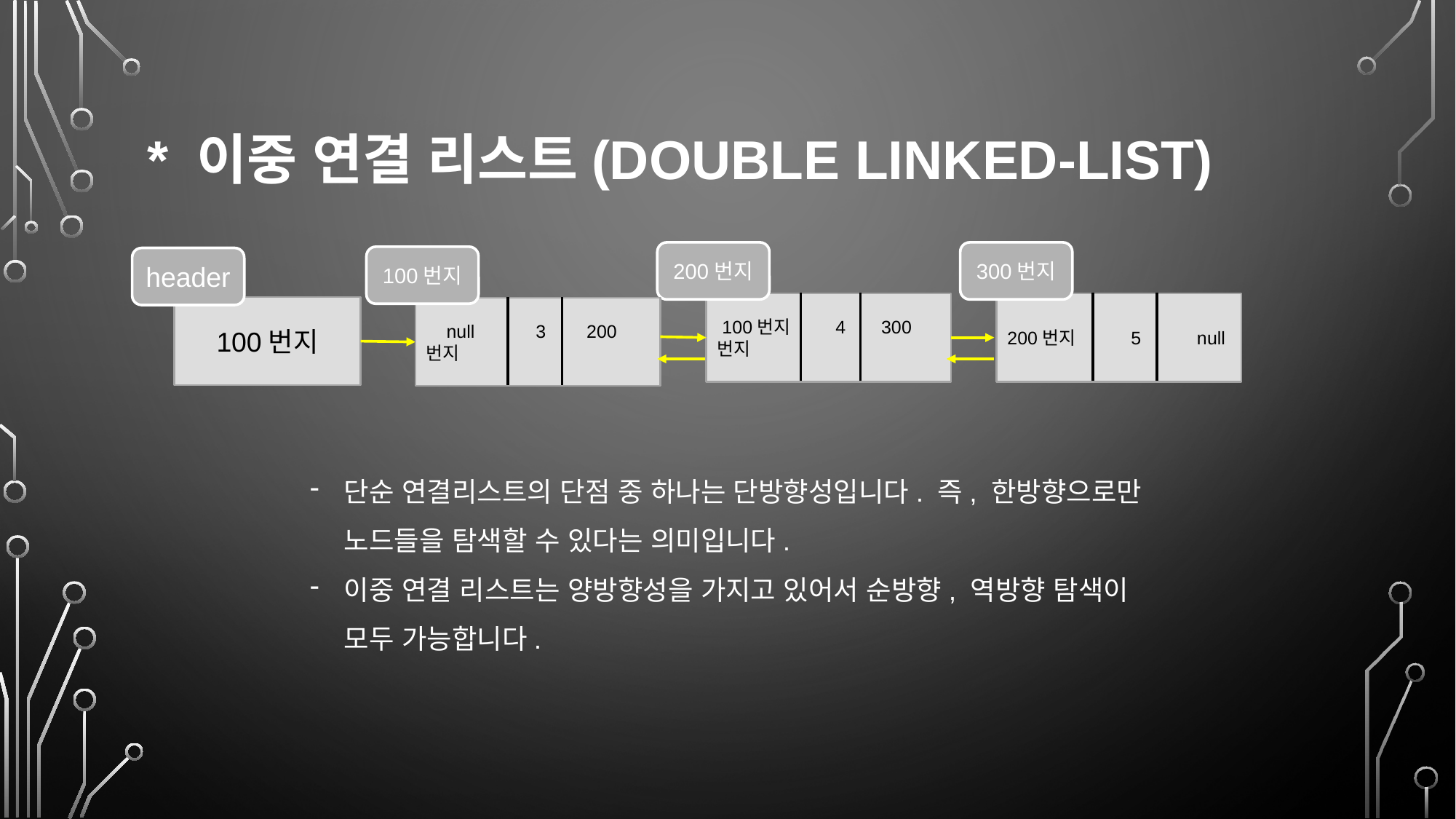

* 이중 연결 리스트(double linked-list)
200번지
300번지
100번지
header
 100번지        4       300번지
200번지          5           null
100번지
    null            3        200번지
단순 연결리스트의 단점 중 하나는 단방향성입니다. 즉, 한방향으로만
노드들을 탐색할 수 있다는 의미입니다.
이중 연결 리스트는 양방향성을 가지고 있어서 순방향, 역방향 탐색이
모두 가능합니다.